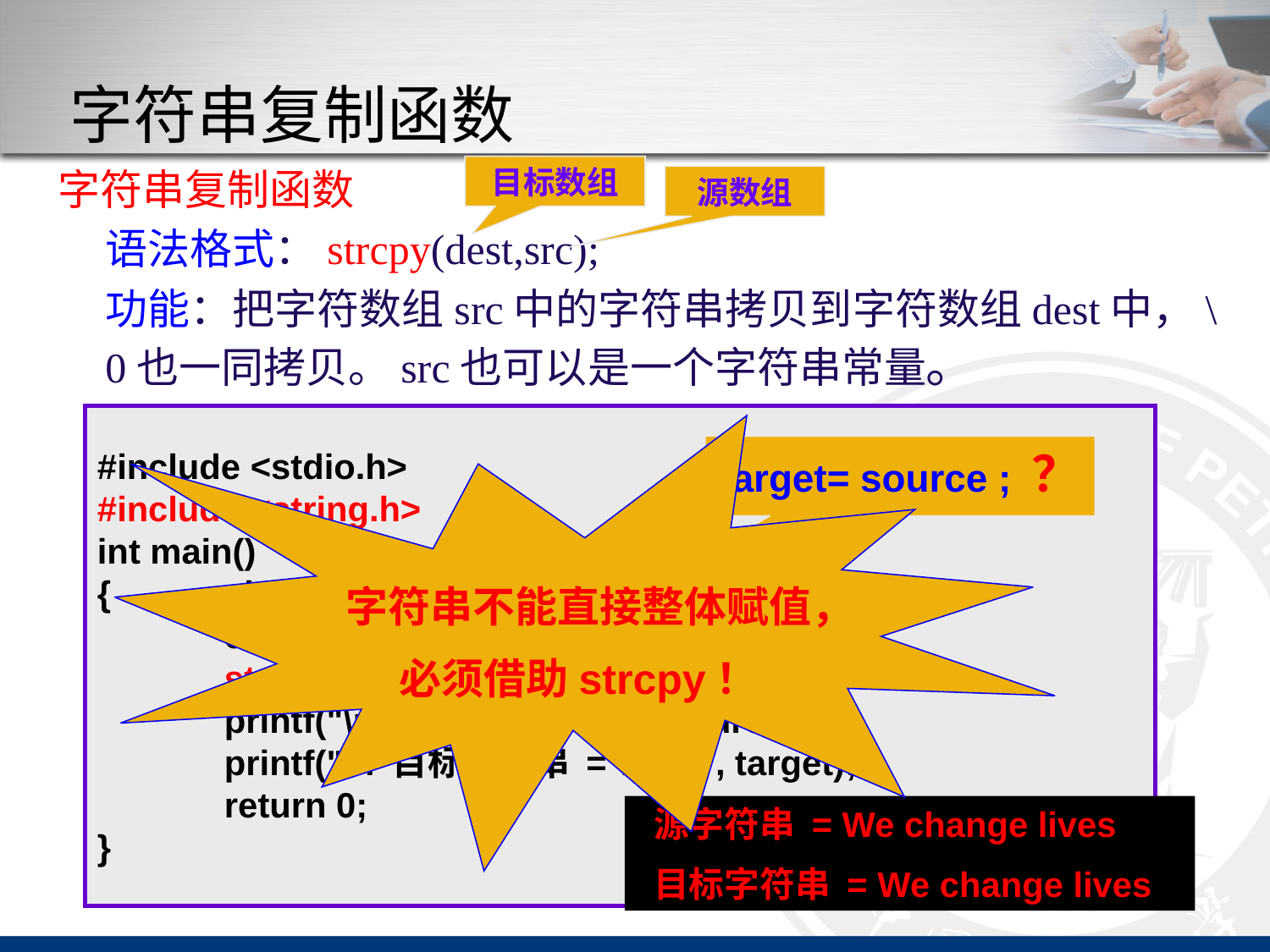

# 字符串复制函数
字符串复制函数
	语法格式：strcpy(dest,src);
	功能：把字符数组src中的字符串拷贝到字符数组dest中，\0也一同拷贝。src也可以是一个字符串常量。
目标数组
源数组
#include <stdio.h>
#include <string.h>
int main()
{	char source[ ] = "We change lives";
	char target[20];
	strcpy(target, source);
	printf("\n 源字符串 = %s", source);
	printf("\n 目标字符串 = %s\n", target);
	return 0;
}
字符串不能直接整体赋值，
必须借助strcpy！
target= source ; ？
 源字符串 = We change lives
 目标字符串 = We change lives